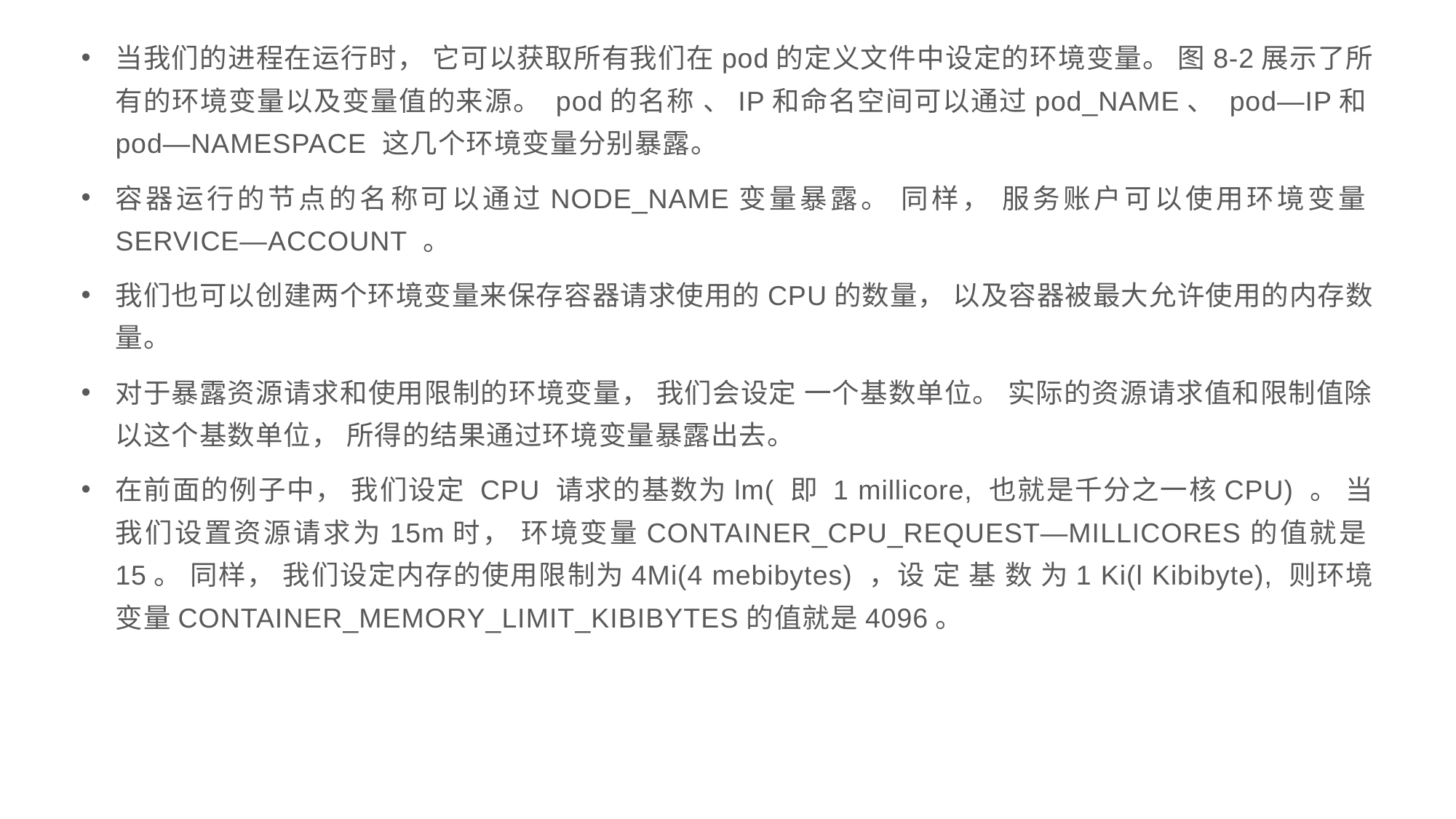

当我们的进程在运行时， 它可以获取所有我们在pod的定义文件中设定的环境变量。 图8-2展示了所有的环境变量以及变量值的来源。 pod的名称 、IP和命名空间可以通过pod_NAME、 pod—IP和pod—NAMESPACE 这几个环境变量分别暴露。
容器运行的节点的名称可以通过NODE_NAME变量暴露。 同样， 服务账户可以使用环境变量SERVICE—ACCOUNT 。
我们也可以创建两个环境变量来保存容器请求使用的CPU的数量， 以及容器被最大允许使用的内存数量。
对于暴露资源请求和使用限制的环境变量， 我们会设定 一个基数单位。 实际的资源请求值和限制值除以这个基数单位， 所得的结果通过环境变量暴露出去。
在前面的例子中， 我们设定 CPU 请求的基数为lm( 即 1 millicore, 也就是千分之一核CPU) 。 当我们设置资源请求为15m时， 环境变量CONTAINER_CPU_REQUEST—MILLICORES的值就是15。 同样， 我们设定内存的使用限制为4Mi(4 mebibytes) ，设 定 基 数 为1 Ki(l Kibibyte), 则环境变量CONTAINER_MEMORY_LIMIT_KIBIBYTES的值就是4096。
8